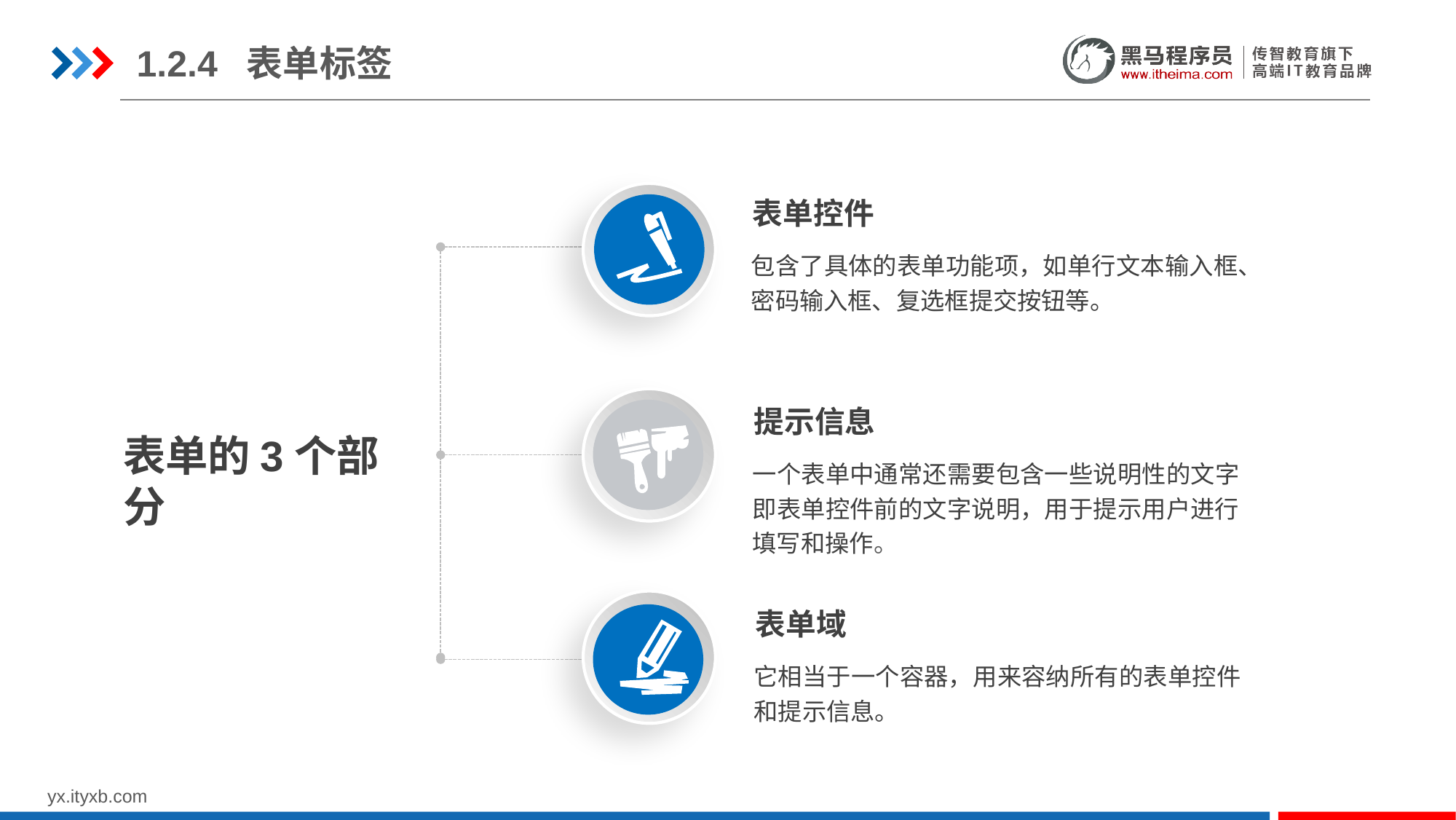

1.2.4  表单标签

表单控件

包含了具体的表单功能项，如单行文本输入框、密码输入框、复选框提交按钮等。

提示信息

表单的3个部分
一个表单中通常还需要包含一些说明性的文字即表单控件前的文字说明，用于提示用户进行填写和操作。

表单域

它相当于一个容器，用来容纳所有的表单控件和提示信息。